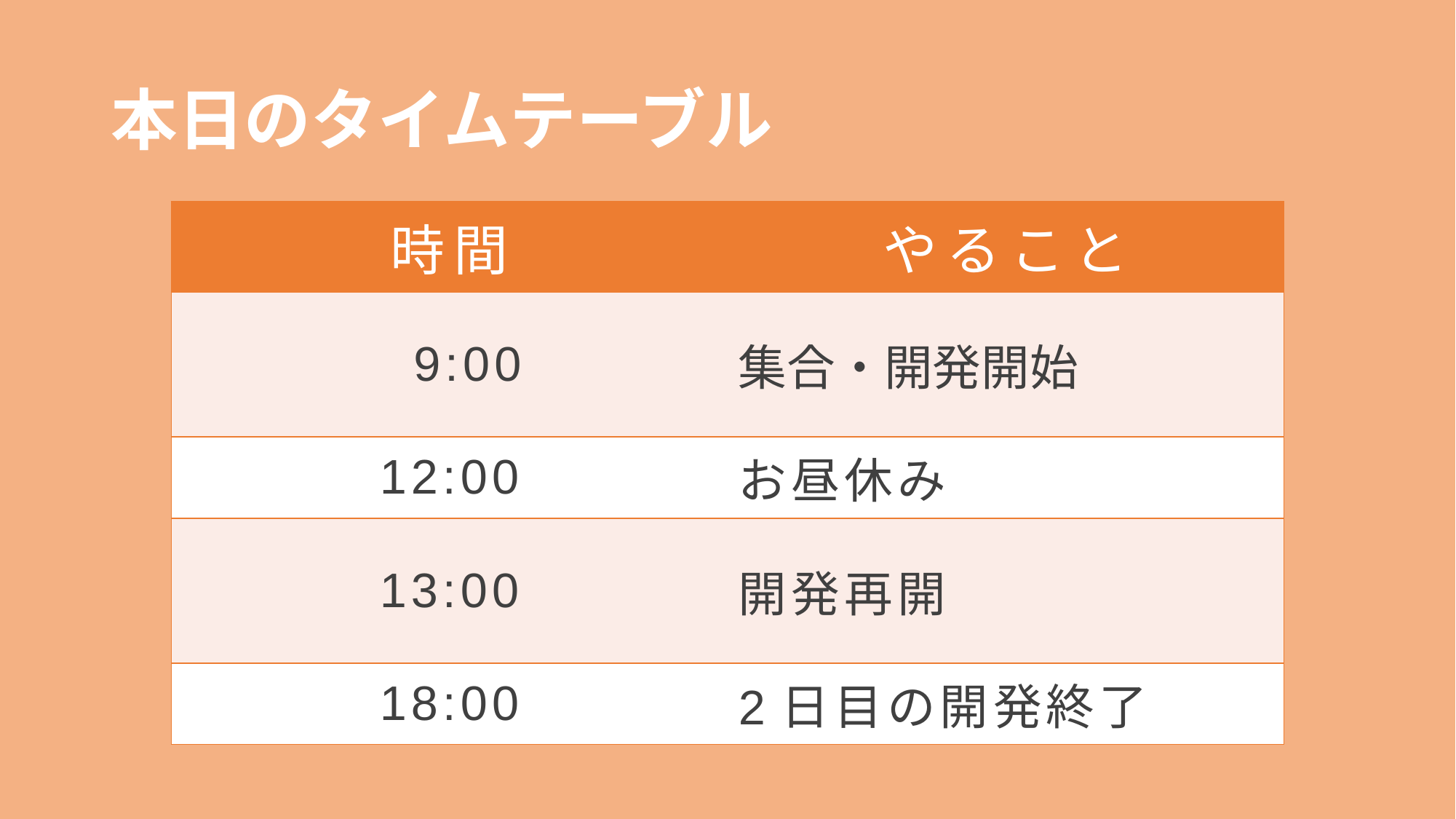

# 本日のタイムテーブル
| 時間 | やること |
| --- | --- |
| 9:00 | 集合・開発開始 |
| 12:00 | お昼休み |
| 13:00 | 開発再開 |
| 18:00 | 2日目の開発終了 |